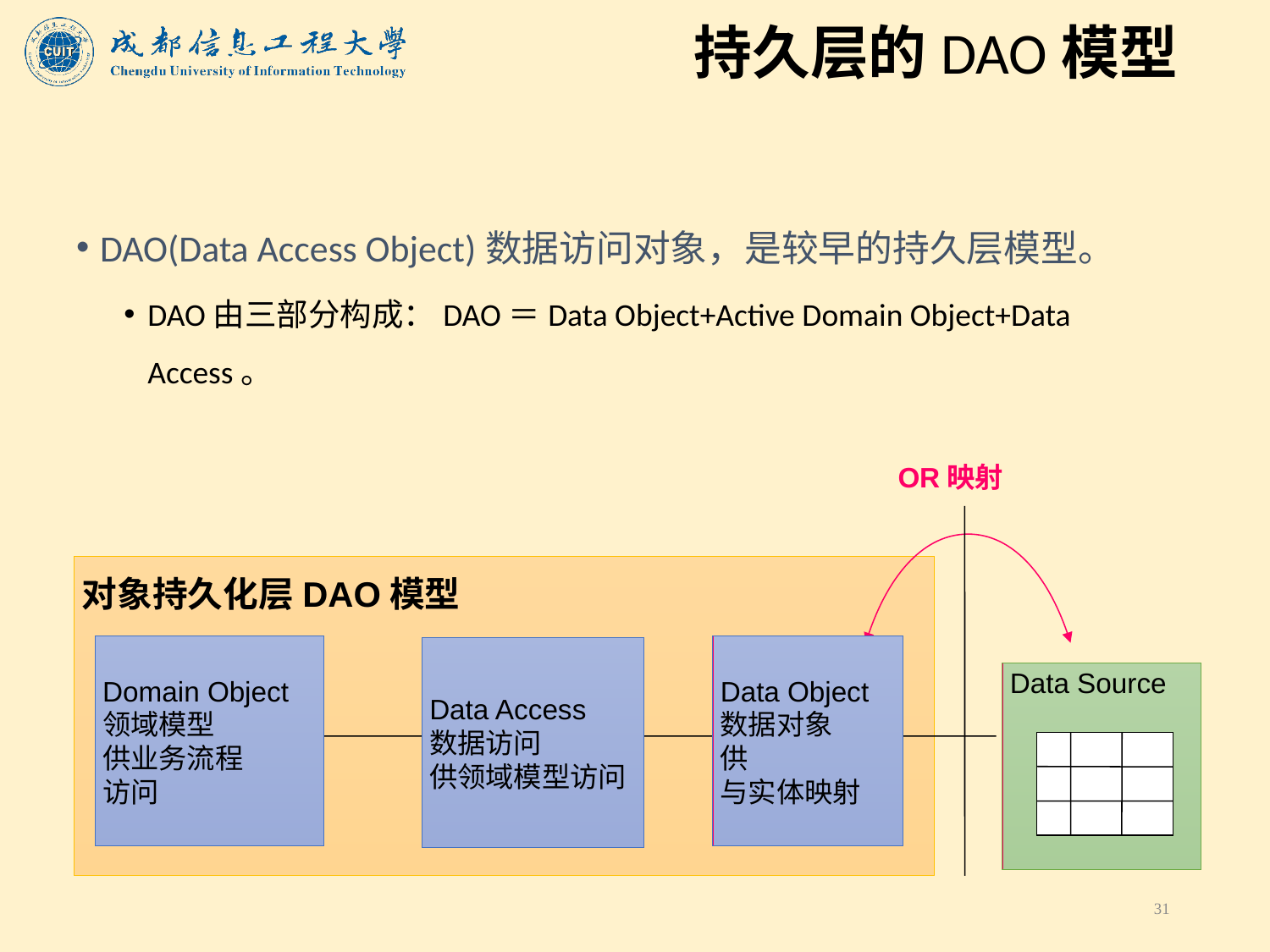

# 持久层的DAO模型
DAO(Data Access Object)数据访问对象，是较早的持久层模型。
DAO由三部分构成：DAO＝Data Object+Active Domain Object+Data Access。

OR映射

对象持久化层DAO模型

Domain Object
领域模型
供业务流程
访问
Data Object
数据对象
供
与实体映射
Data Access
数据访问
供领域模型访问
Data Source

31